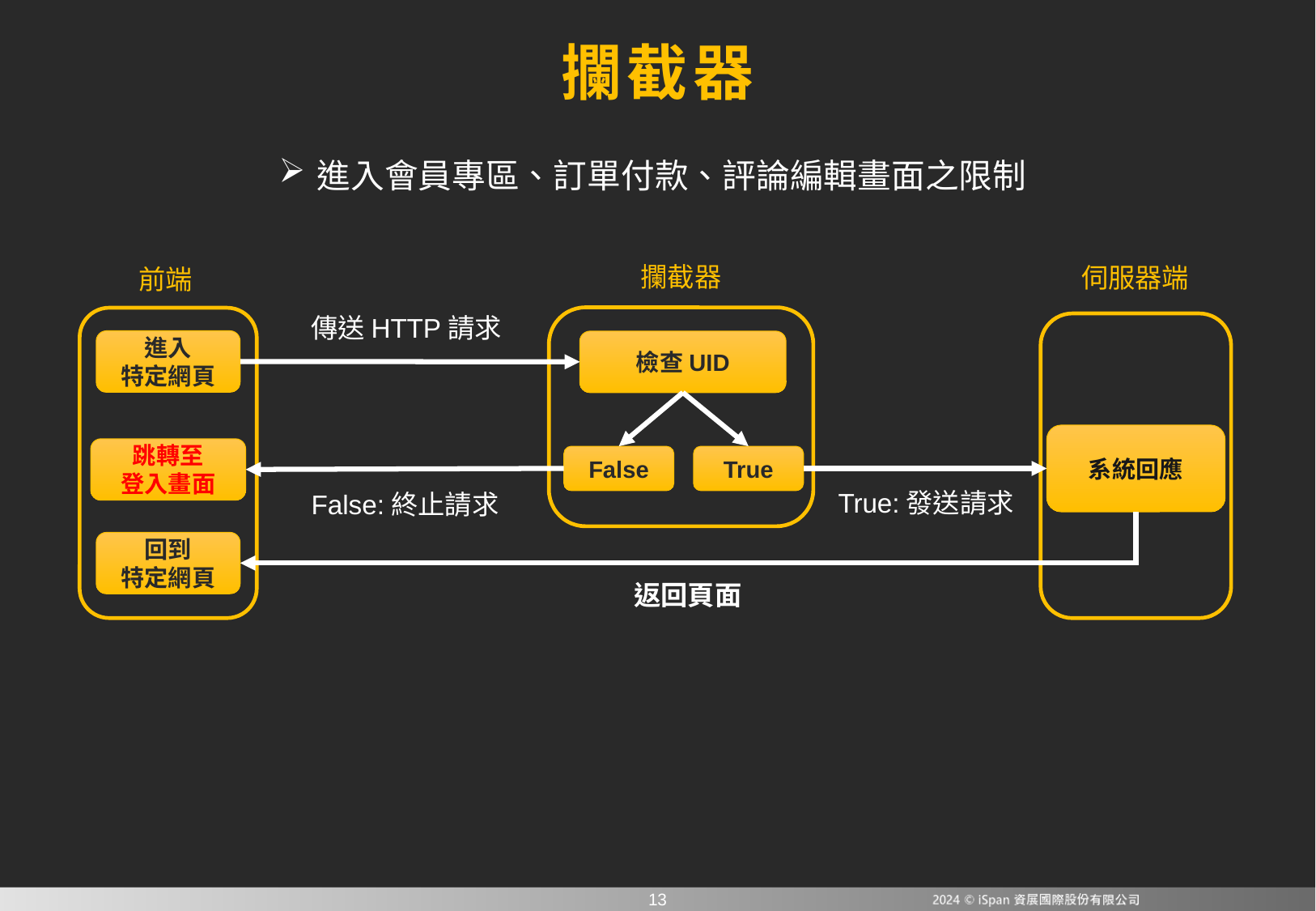

攔截器

進入會員專區、訂單付款、評論編輯畫面之限制
攔截器
伺服器端

系統回應

傳送HTTP請求

檢查UID
前端

進入
特定網頁
跳轉至
登入畫面
False

True
True:發送請求
False:終止請求
回到
特定網頁
返回頁面